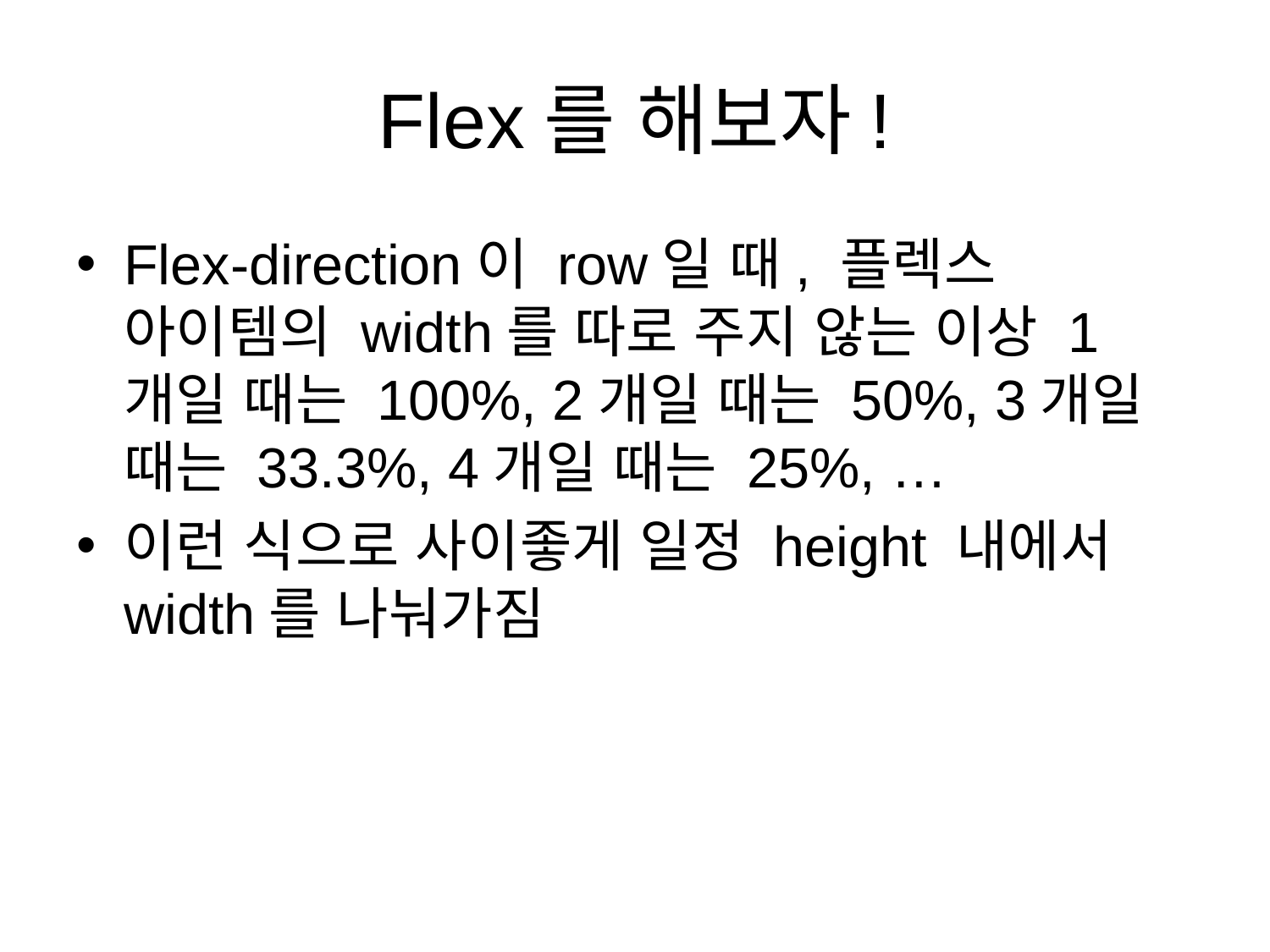

# Flex를 해보자!
Flex-direction이 row일 때, 플렉스 아이템의 width를 따로 주지 않는 이상 1개일 때는 100%, 2개일 때는 50%, 3개일 때는 33.3%, 4개일 때는 25%, …
이런 식으로 사이좋게 일정 height 내에서 width를 나눠가짐